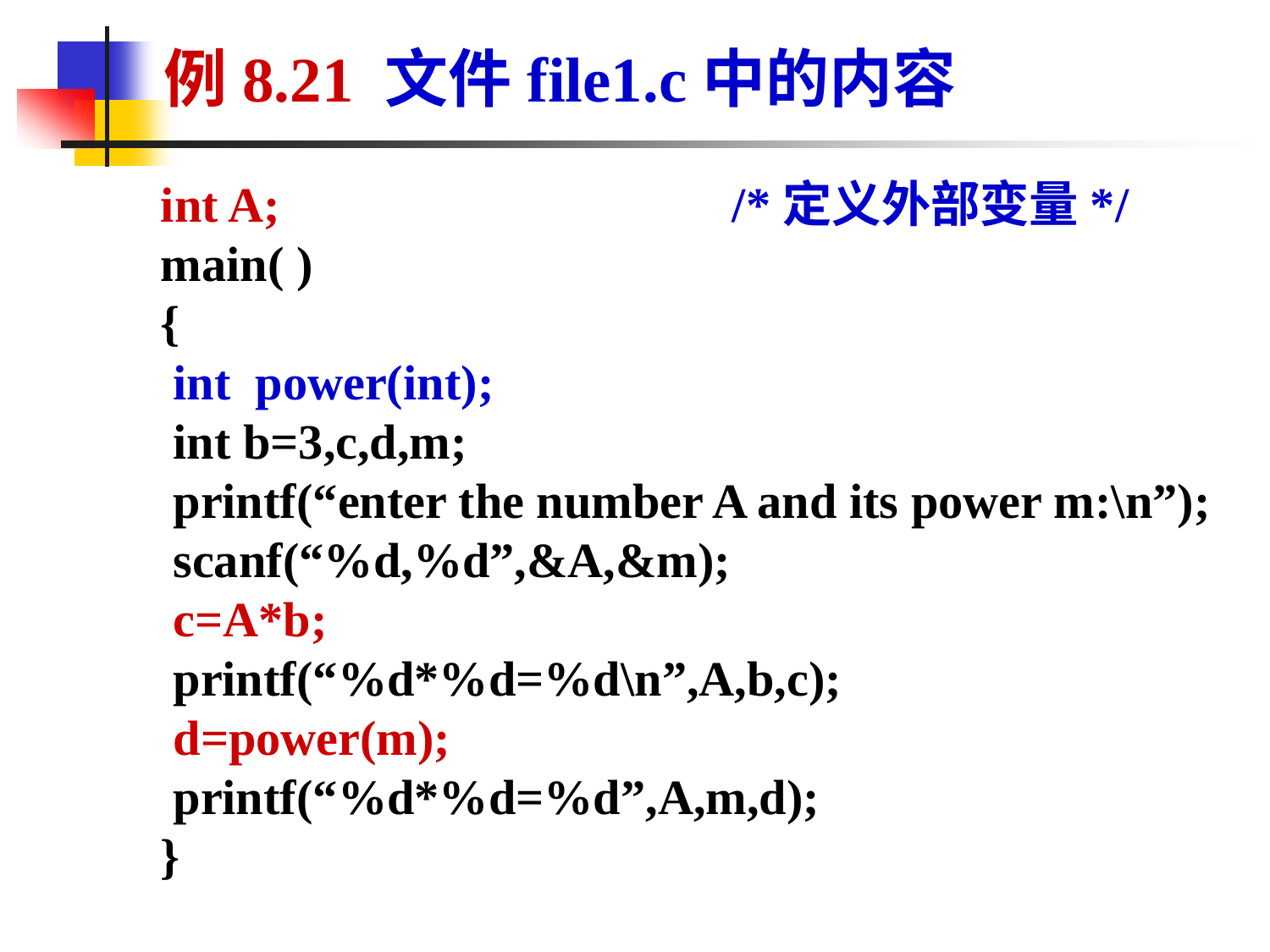

例8.21 文件file1.c中的内容
int A; 				/*定义外部变量*/
main( )
{
 int  power(int);
 int b=3,c,d,m;
 printf(“enter the number A and its power m:\n”);
 scanf(“%d,%d”,&A,&m);
 c=A*b;
 printf(“%d*%d=%d\n”,A,b,c);
 d=power(m);
 printf(“%d*%d=%d”,A,m,d);
}